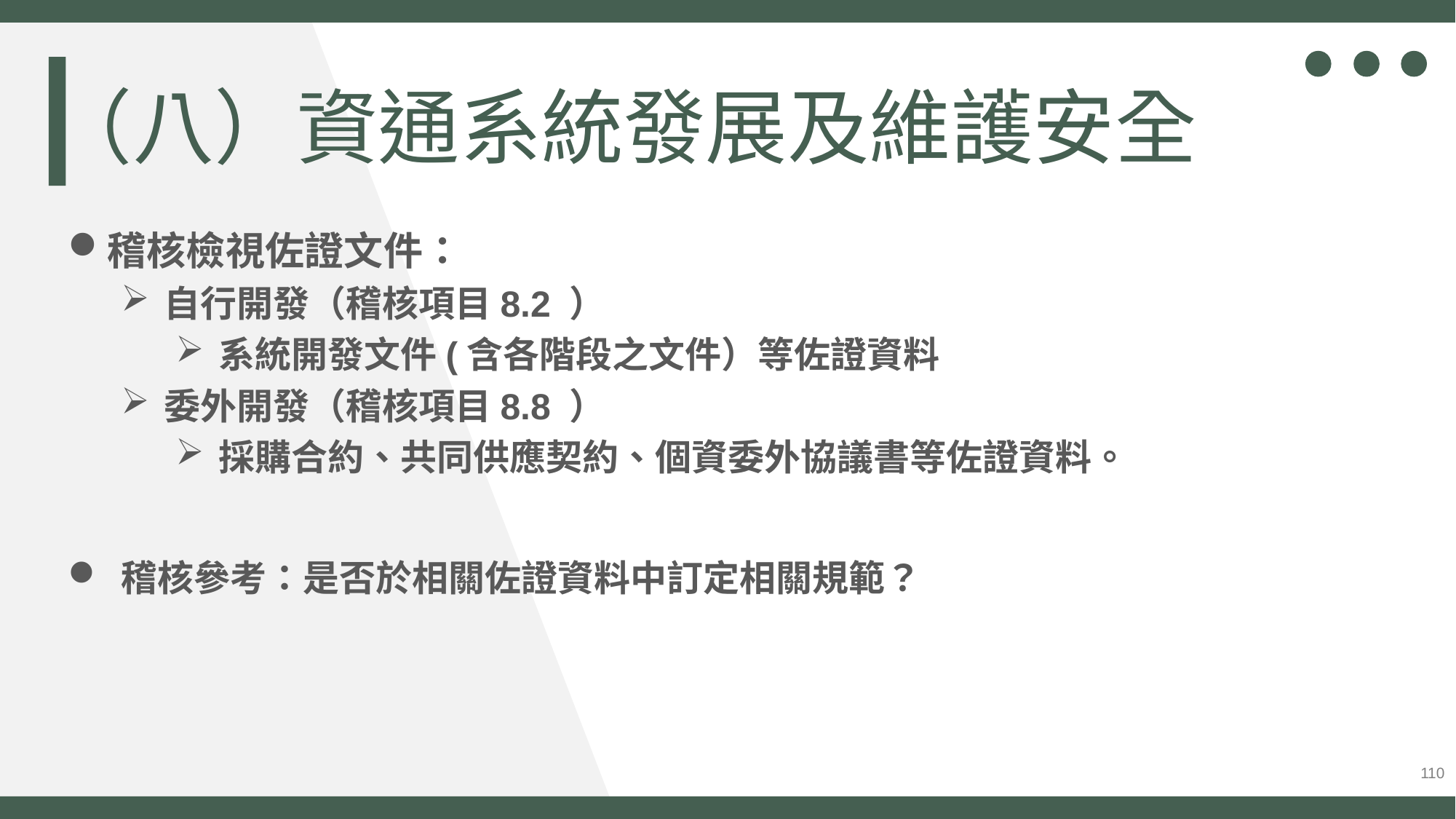

（八）資通系統發展及維護安全
稽核檢視佐證文件：
自行開發（稽核項目8.2 ）
系統開發文件(含各階段之文件）等佐證資料
委外開發（稽核項目8.8 ）
採購合約、共同供應契約、個資委外協議書等佐證資料。

稽核參考：是否於相關佐證資料中訂定相關規範？
110